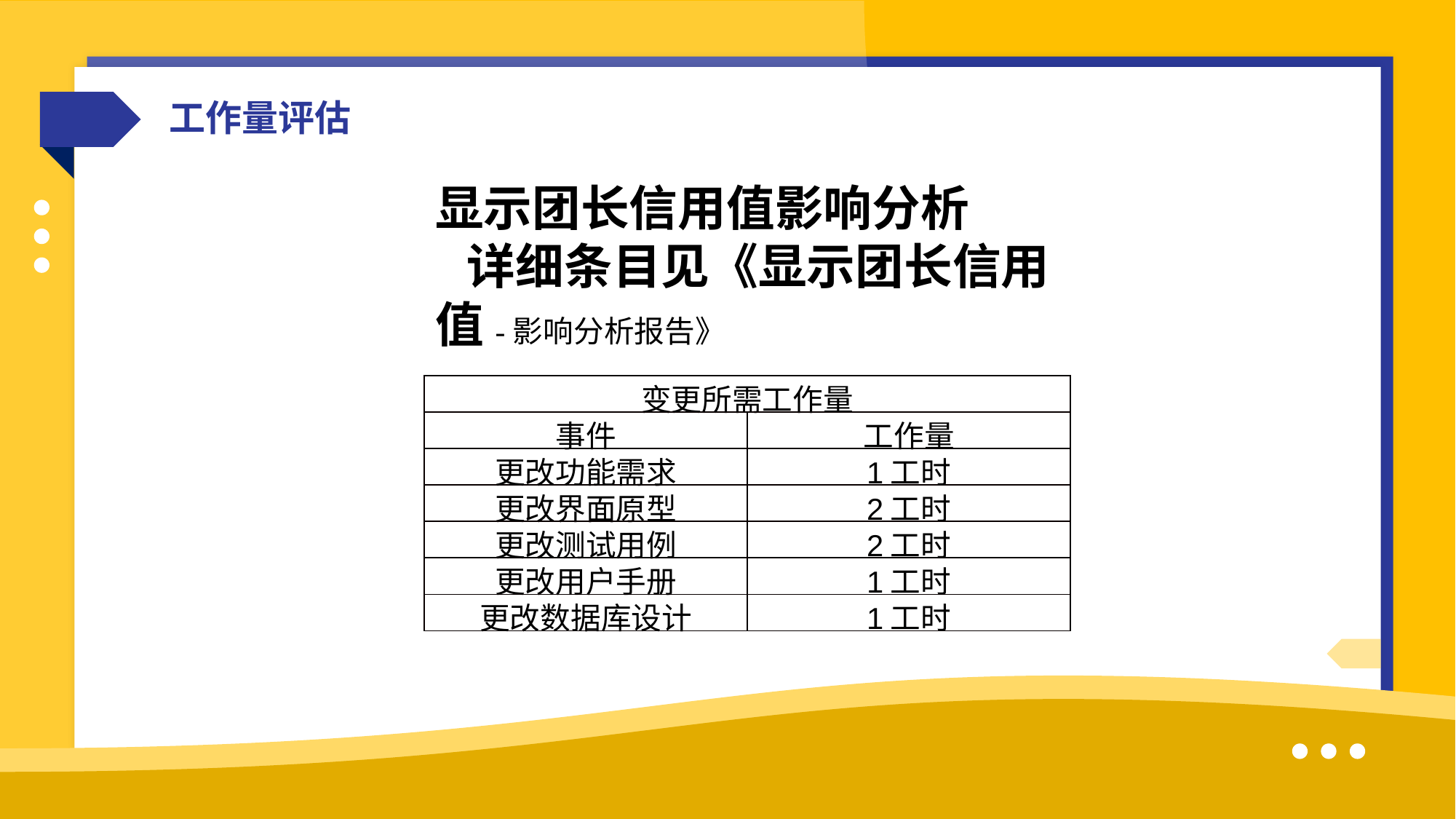

工作量评估
显示团长信用值影响分析详细条目见《显示团长信用值-影响分析报告》
| 变更所需工作量 |  |
| --- | --- |
| 事件 | 工作量 |
| 更改功能需求 | 1工时 |
| 更改界面原型 | 2工时 |
| 更改测试用例 | 2工时 |
| 更改用户手册 | 1工时 |
| 更改数据库设计 | 1工时 |